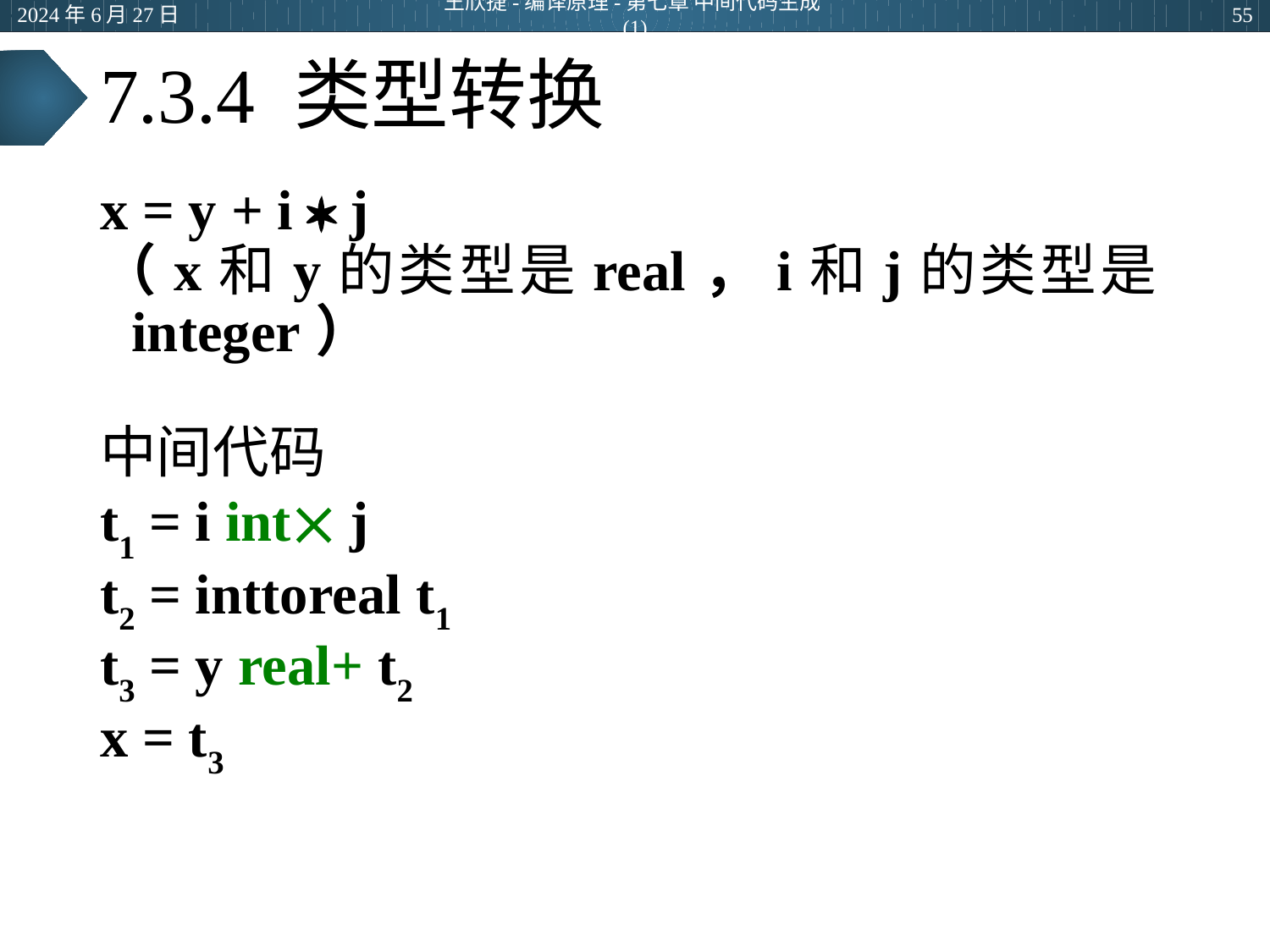

2024年6月27日
王欣捷-编译原理-第七章 中间代码生成(1)
55
# 7.3.4 类型转换
x = y + i ∗ j
（x和y的类型是real，i和j的类型是integer）

中间代码
t1 = i int× j
t2 = inttoreal t1
t3 = y real+ t2
x = t3